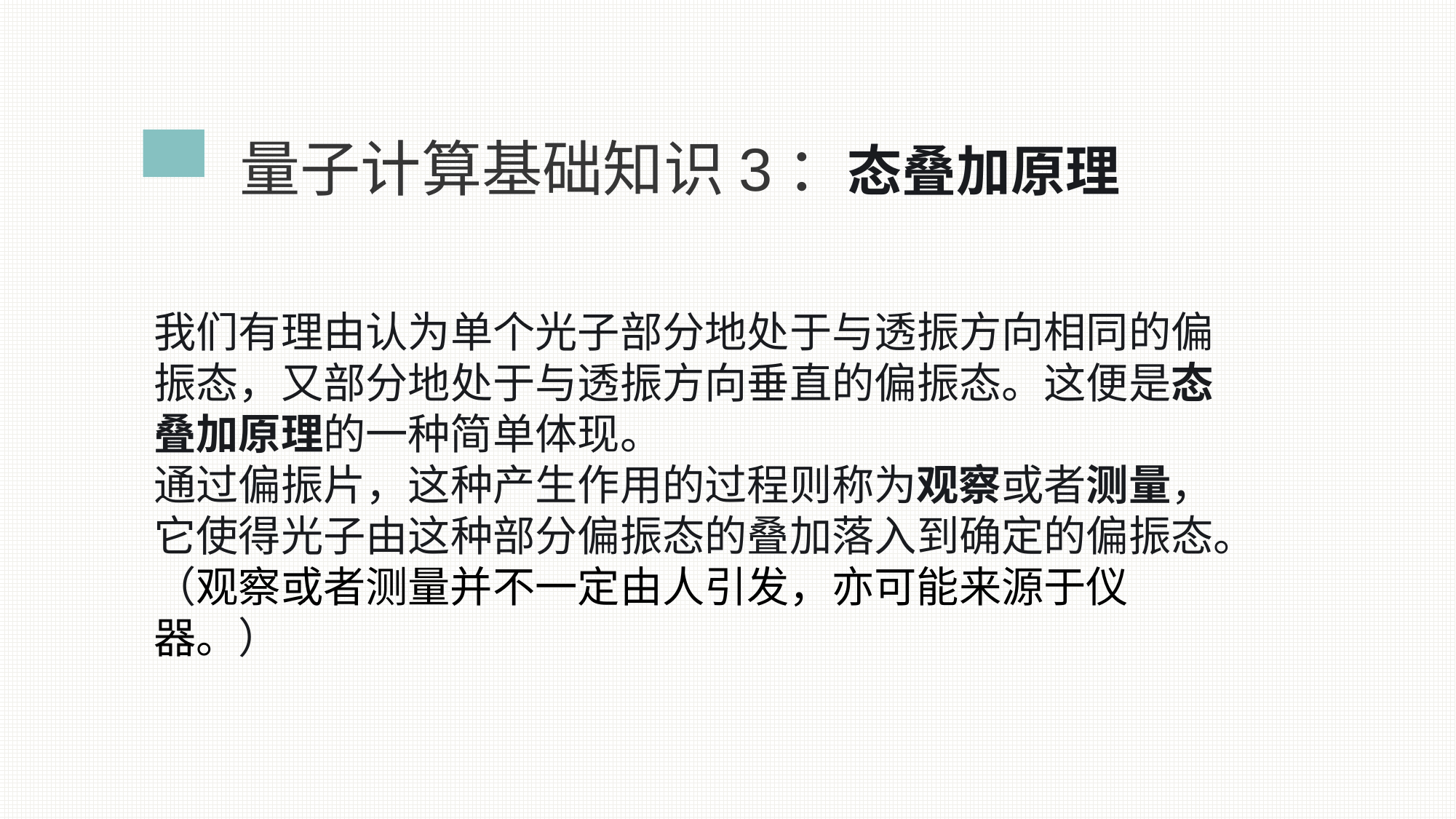

量子计算基础知识3：态叠加原理

我们有理由认为单个光子部分地处于与透振方向相同的偏振态，又部分地处于与透振方向垂直的偏振态。这便是态叠加原理的一种简单体现。
通过偏振片，这种产生作用的过程则称为观察或者测量，它使得光子由这种部分偏振态的叠加落入到确定的偏振态。（观察或者测量并不一定由人引发，亦可能来源于仪器。）